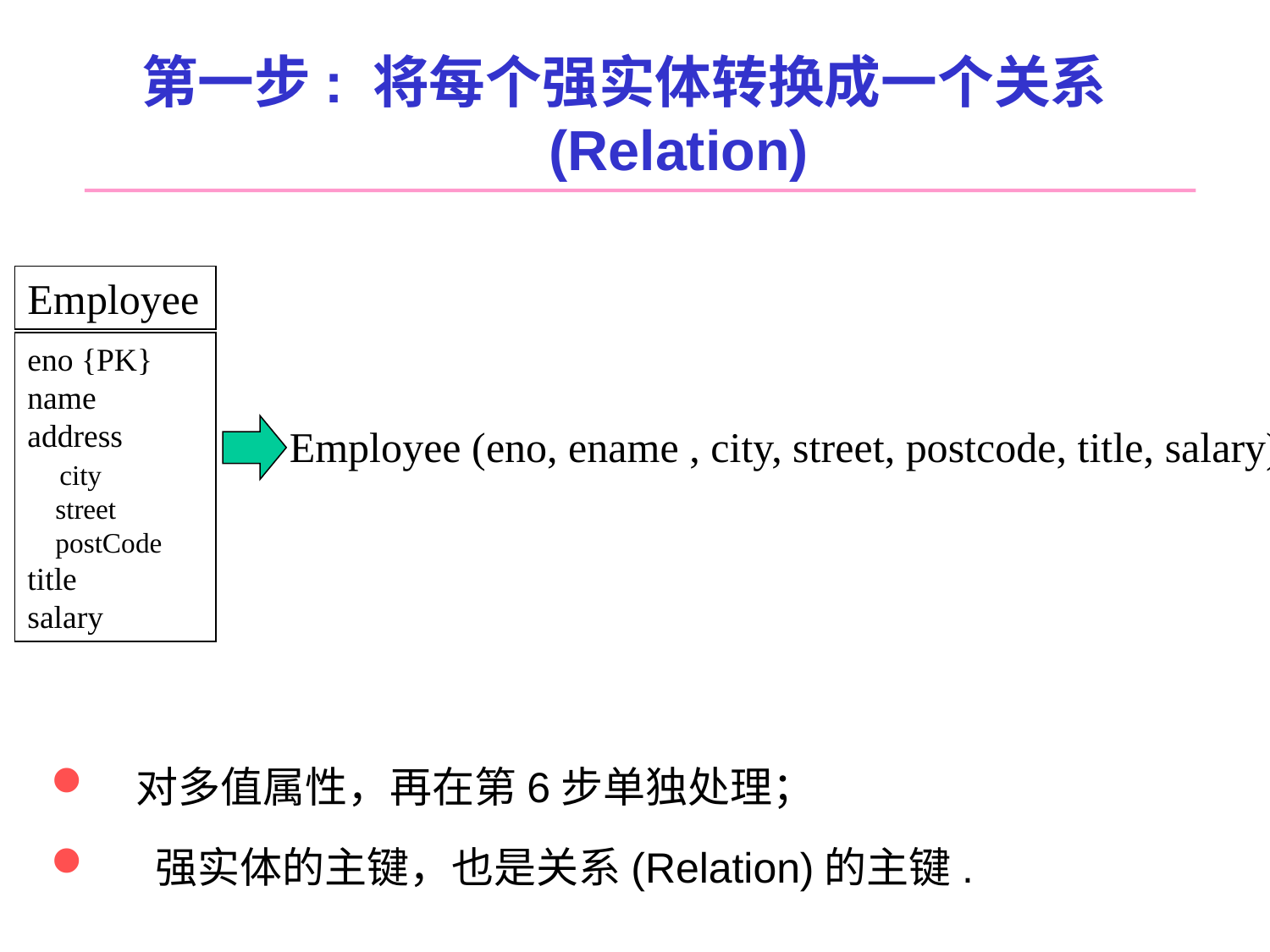

# 第一步: 将每个强实体转换成一个关系(Relation)
Employee
eno {PK}
name
address
    city
    street
    postCode
title
salary

Employee (eno, ename , city, street, postcode, title, salary)

对多值属性，再在第6步单独处理；
 强实体的主键，也是关系(Relation)的主键.